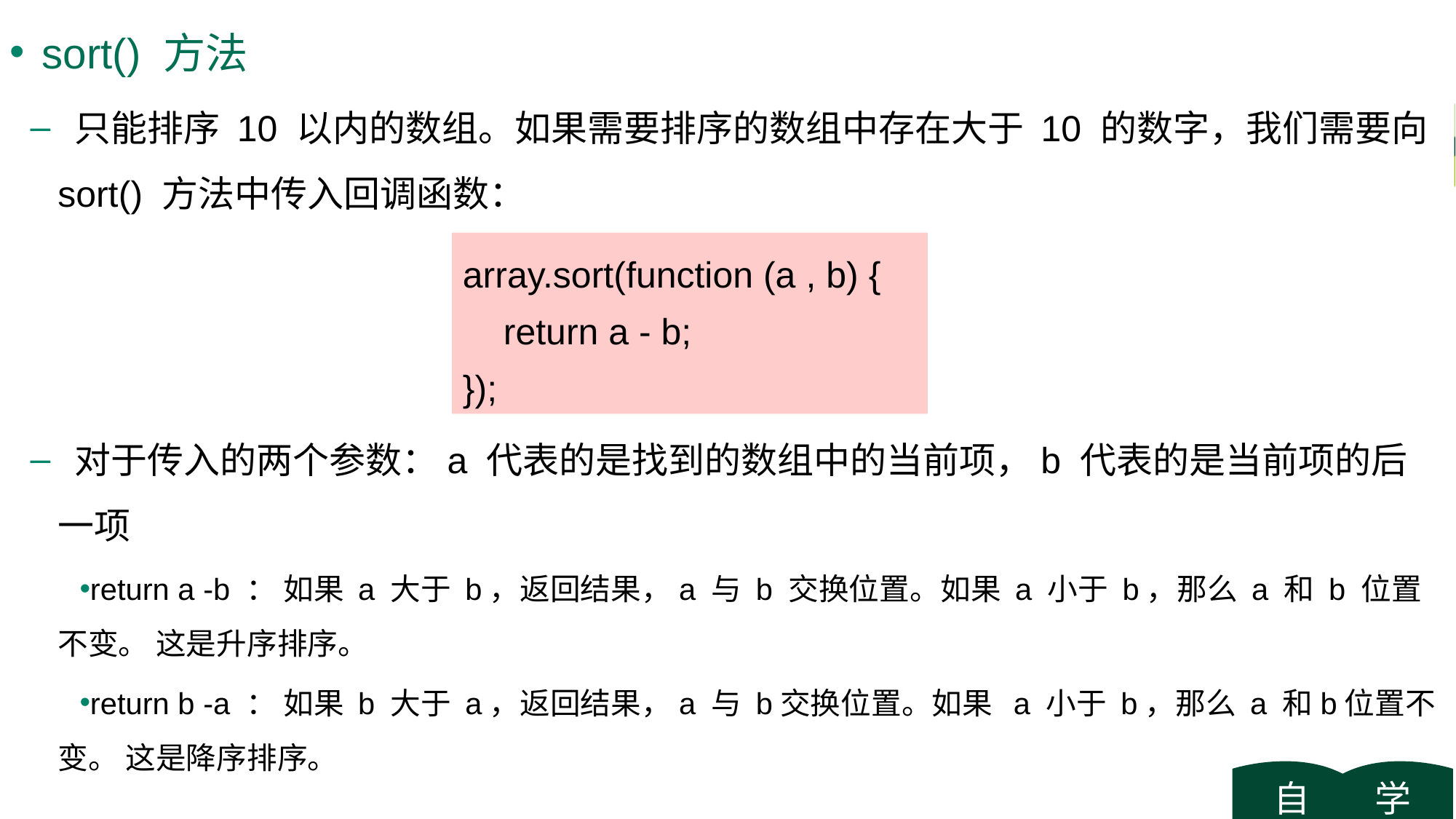

sort() 方法
 只能排序 10 以内的数组。如果需要排序的数组中存在大于 10 的数字，我们需要向 sort() 方法中传入回调函数：

 对于传入的两个参数：a 代表的是找到的数组中的当前项，b 代表的是当前项的后一项
return a -b ： 如果 a 大于 b，返回结果，a 与 b 交换位置。如果 a 小于 b，那么 a 和 b 位置不变。 这是升序排序。
return b -a ： 如果 b 大于 a，返回结果，a 与 b交换位置。如果  a 小于 b，那么 a 和b位置不变。 这是降序排序。

array.sort(function (a , b) {
    return a - b;
});
自        学